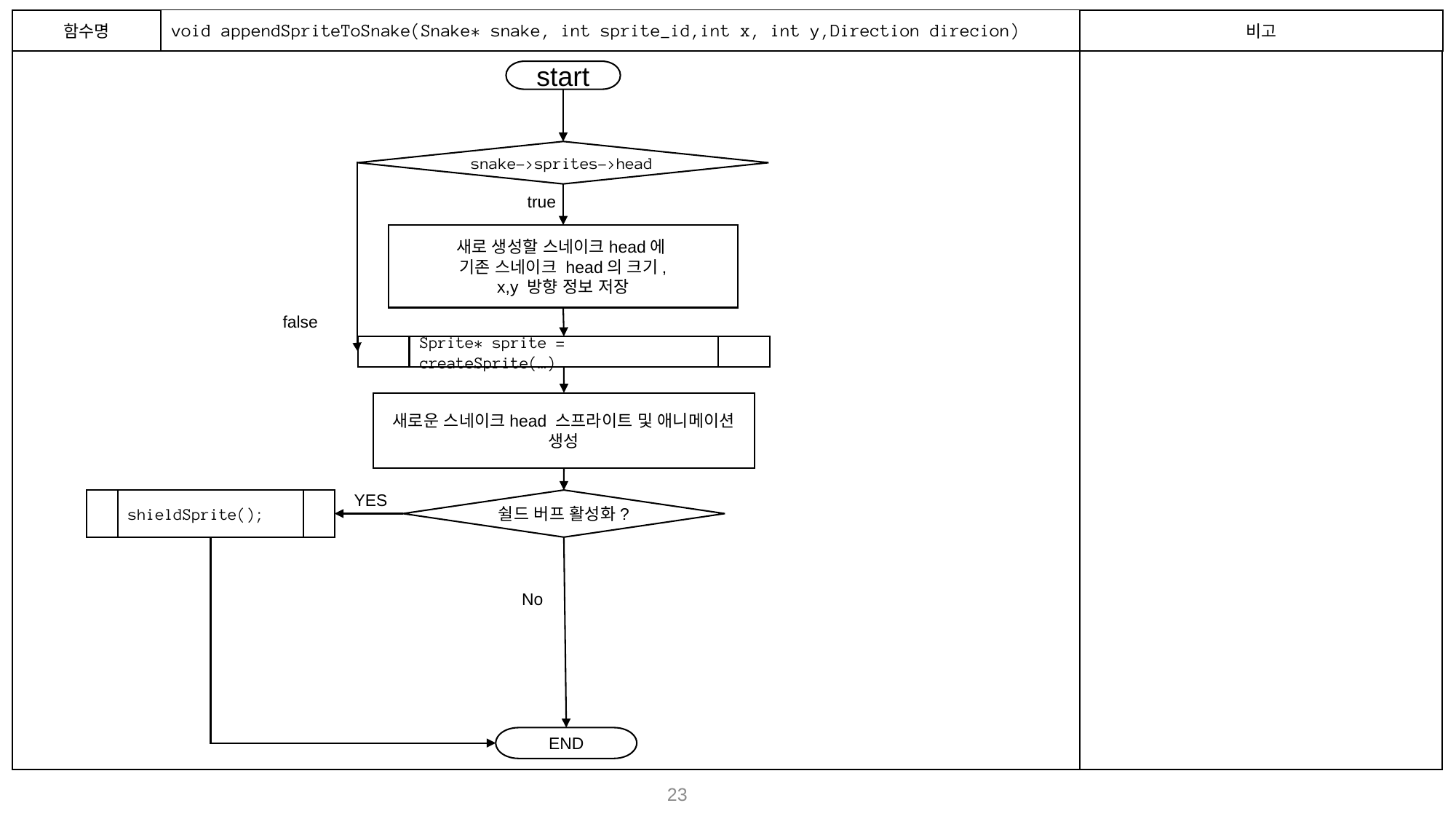

함수명
# void appendSpriteToSnake(Snake* snake, int sprite_id,int x, int y,Direction direcion)
비고

start
snake->sprites->head
true
새로 생성할 스네이크head에
기존 스네이크 head의 크기,
x,y 방향 정보 저장
false
Sprite* sprite = createSprite(…)
새로운 스네이크head 스프라이트 및 애니메이션 생성
YES
shieldSprite();
쉴드 버프 활성화?
No
END
23